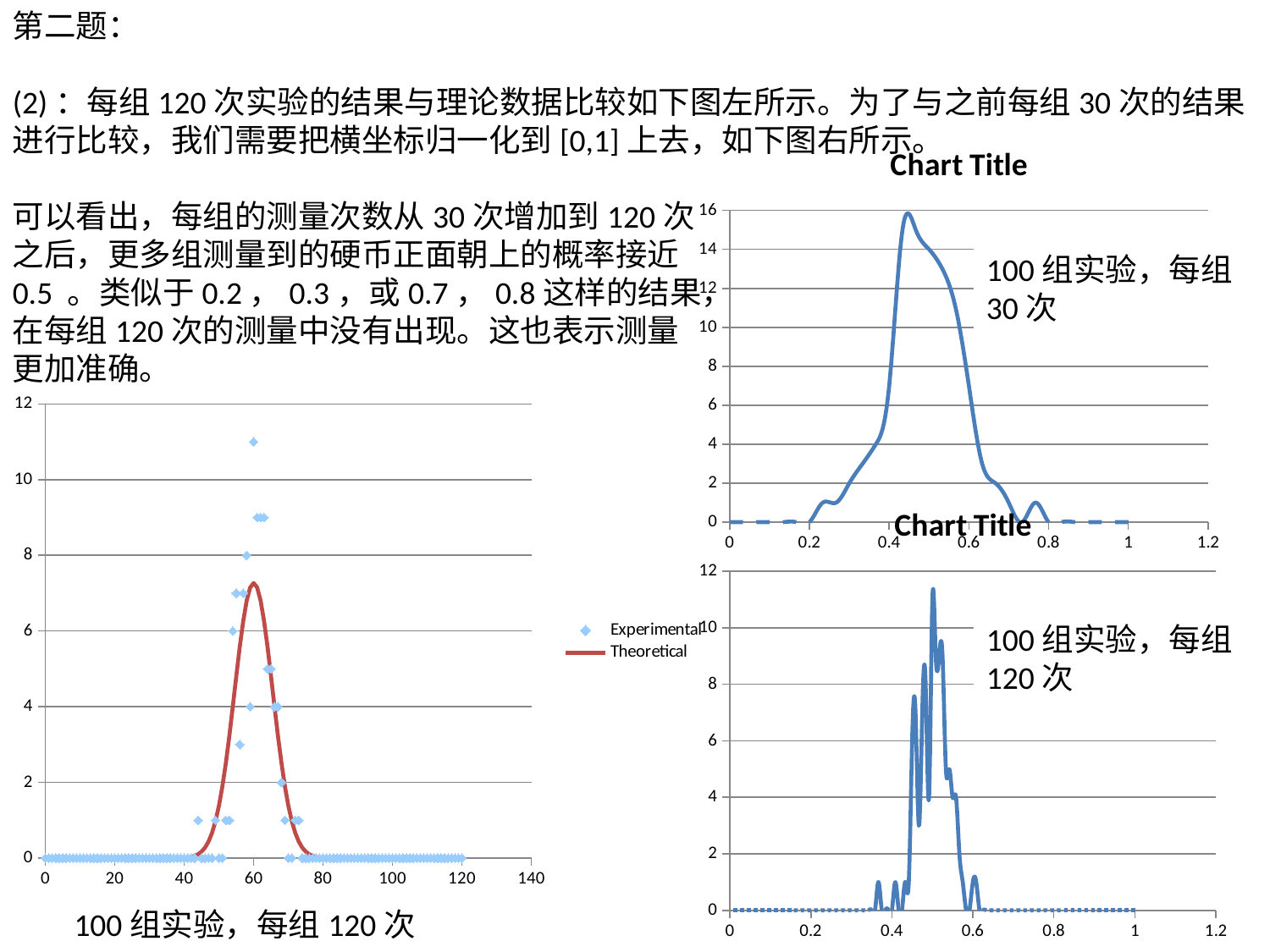

第二题：

(2)：每组120次实验的结果与理论数据比较如下图左所示。为了与之前每组30次的结果进行比较，我们需要把横坐标归一化到[0,1]上去，如下图右所示。

可以看出，每组的测量次数从30次增加到120次
之后，更多组测量到的硬币正面朝上的概率接近
0.5 。类似于0.2，0.3，或0.7，0.8这样的结果，
在每组120次的测量中没有出现。这也表示测量
更加准确。

### Chart:

| Category |  |
|---|---|
100组实验，每组30次

### Chart

| Category | Experimental | Theoretical |
|---|---|---|

### Chart:

| Category |  |
|---|---|
100组实验，每组120次
100组实验，每组120次